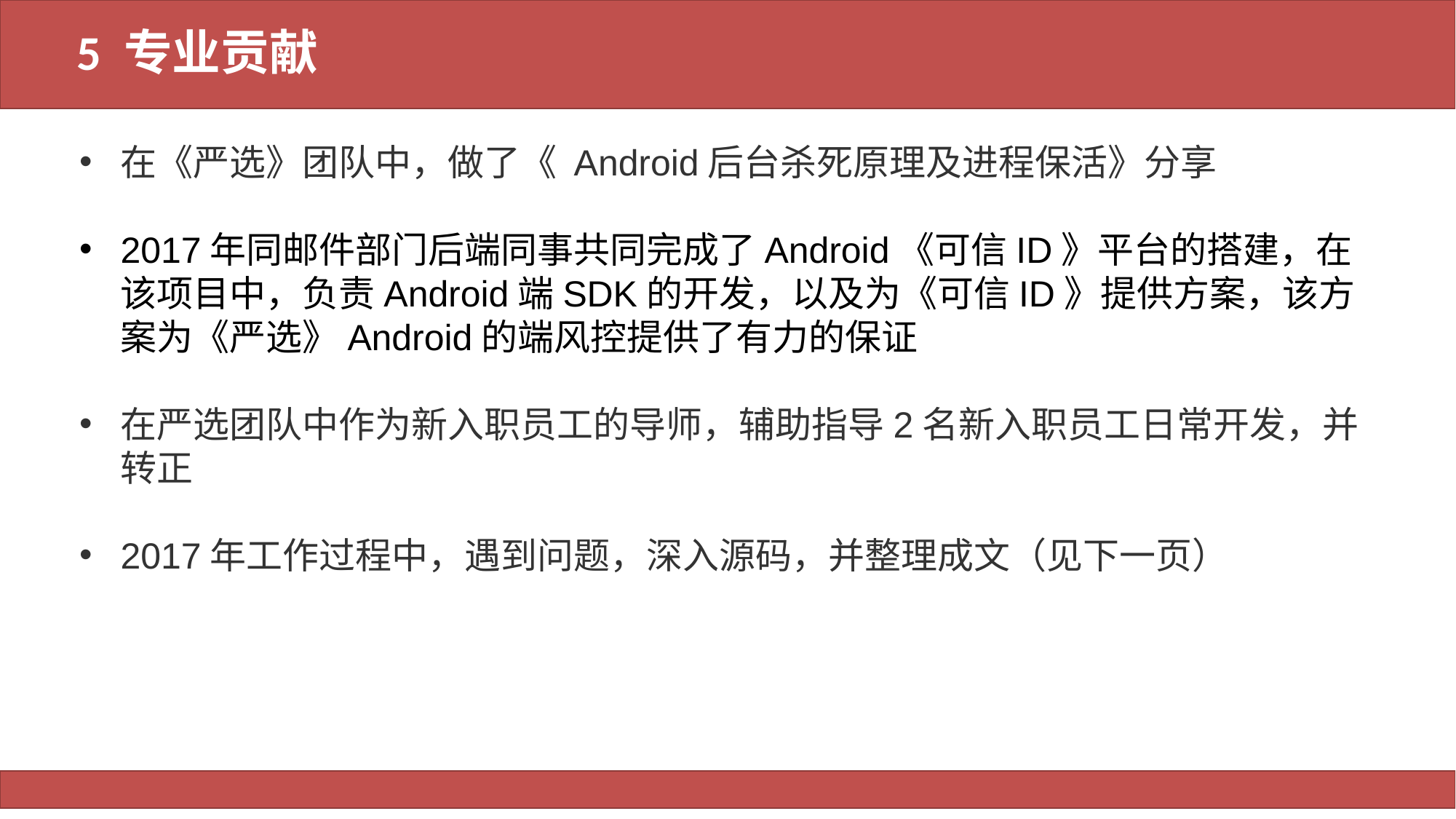

# 5 专业贡献
在《严选》团队中，做了《 Android后台杀死原理及进程保活》分享

2017年同邮件部门后端同事共同完成了Android《可信ID》平台的搭建，在该项目中，负责Android端SDK的开发，以及为《可信ID》提供方案，该方案为《严选》Android的端风控提供了有力的保证

在严选团队中作为新入职员工的导师，辅助指导2名新入职员工日常开发，并转正

2017年工作过程中，遇到问题，深入源码，并整理成文（见下一页）